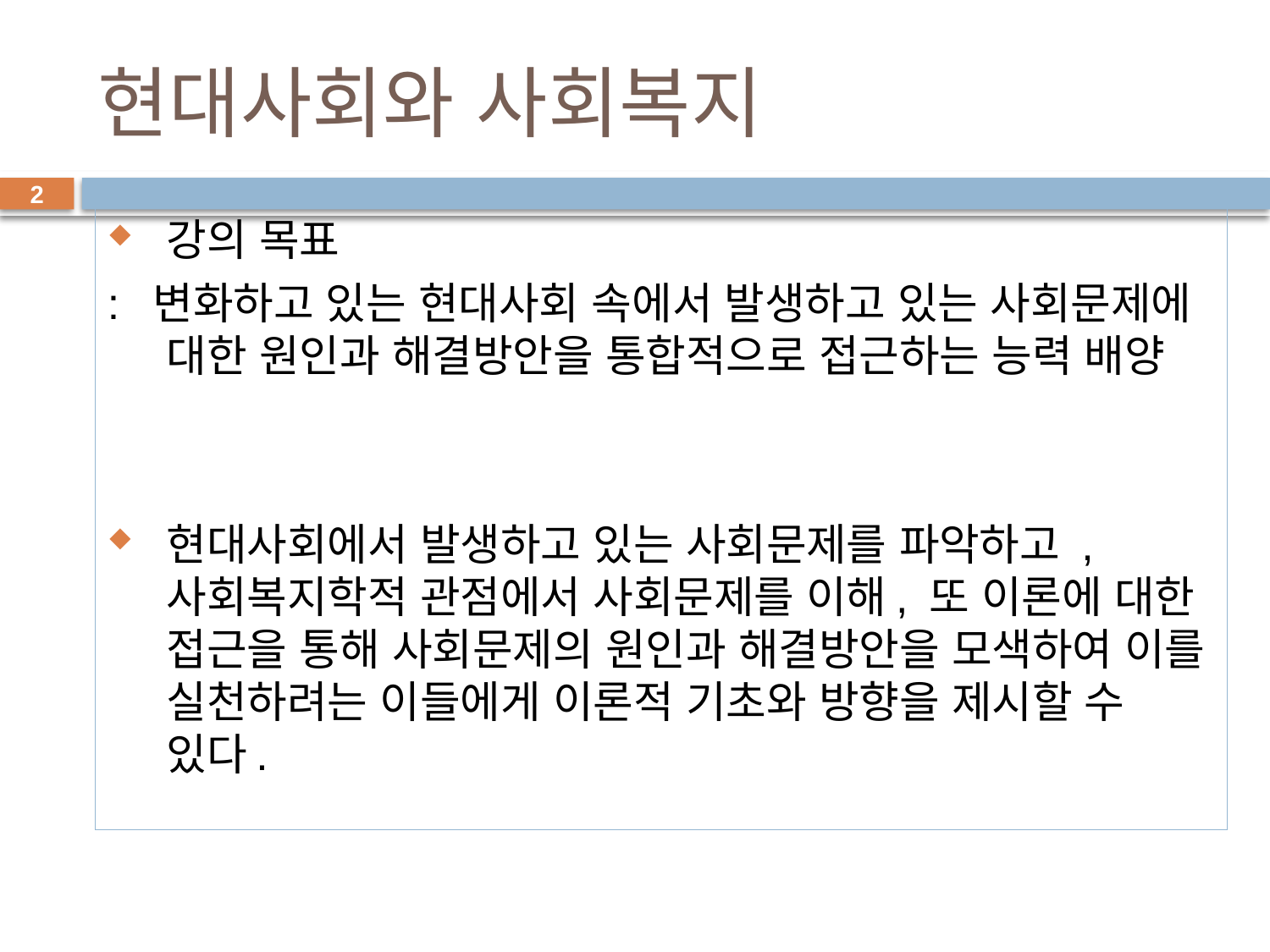

# 현대사회와 사회복지
2
강의 목표
:  변화하고 있는 현대사회 속에서 발생하고 있는 사회문제에 대한 원인과 해결방안을 통합적으로 접근하는 능력 배양

현대사회에서 발생하고 있는 사회문제를 파악하고 , 사회복지학적 관점에서 사회문제를 이해, 또 이론에 대한 접근을 통해 사회문제의 원인과 해결방안을 모색하여 이를 실천하려는 이들에게 이론적 기초와 방향을 제시할 수 있다.